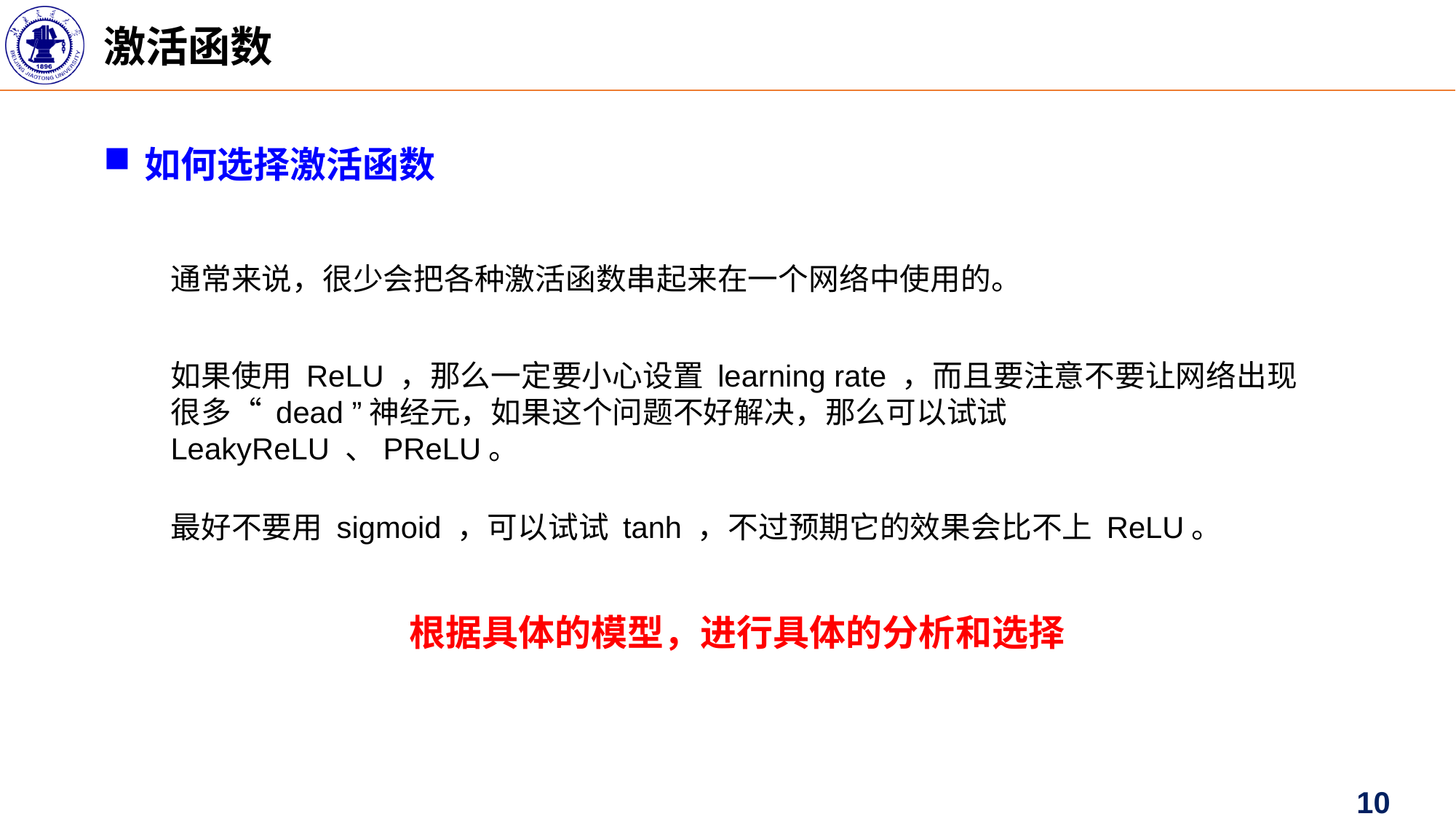

激活函数
如何选择激活函数
通常来说，很少会把各种激活函数串起来在一个网络中使用的。
如果使用 ReLU ，那么一定要小心设置 learning rate ，而且要注意不要让网络出现很多“ dead ”神经元，如果这个问题不好解决，那么可以试试 LeakyReLU 、PReLU。
最好不要用 sigmoid ，可以试试 tanh ，不过预期它的效果会比不上 ReLU。
根据具体的模型，进行具体的分析和选择